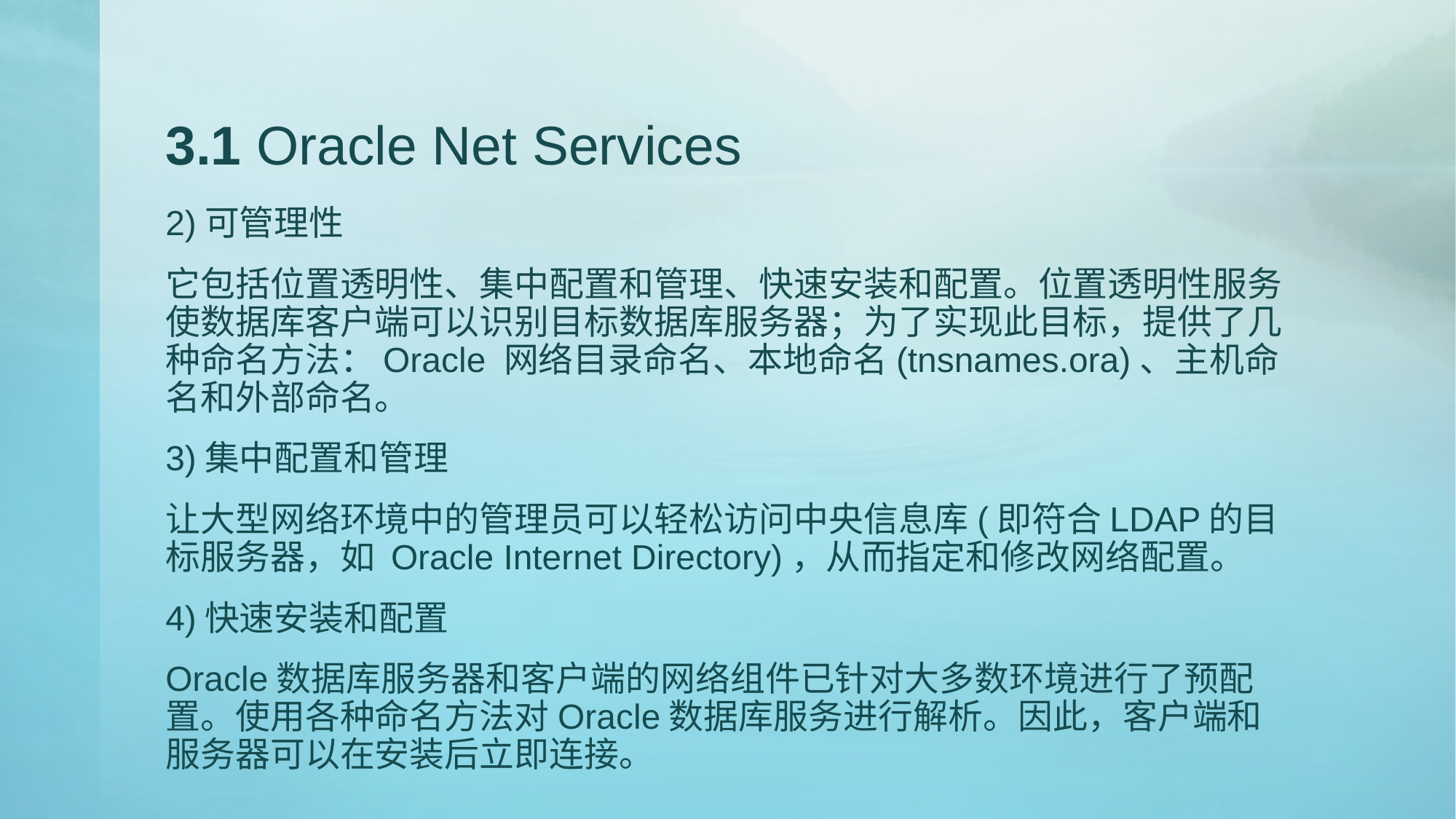

# 3.1 Oracle Net Services
2)可管理性
它包括位置透明性、集中配置和管理、快速安装和配置。位置透明性服务使数据库客户端可以识别目标数据库服务器；为了实现此目标，提供了几种命名方法：Oracle 网络目录命名、本地命名(tnsnames.ora)、主机命名和外部命名。
3)集中配置和管理
让大型网络环境中的管理员可以轻松访问中央信息库(即符合LDAP的目标服务器，如 Oracle Internet Directory)，从而指定和修改网络配置。
4)快速安装和配置
Oracle数据库服务器和客户端的网络组件已针对大多数环境进行了预配置。使用各种命名方法对Oracle数据库服务进行解析。因此，客户端和服务器可以在安装后立即连接。